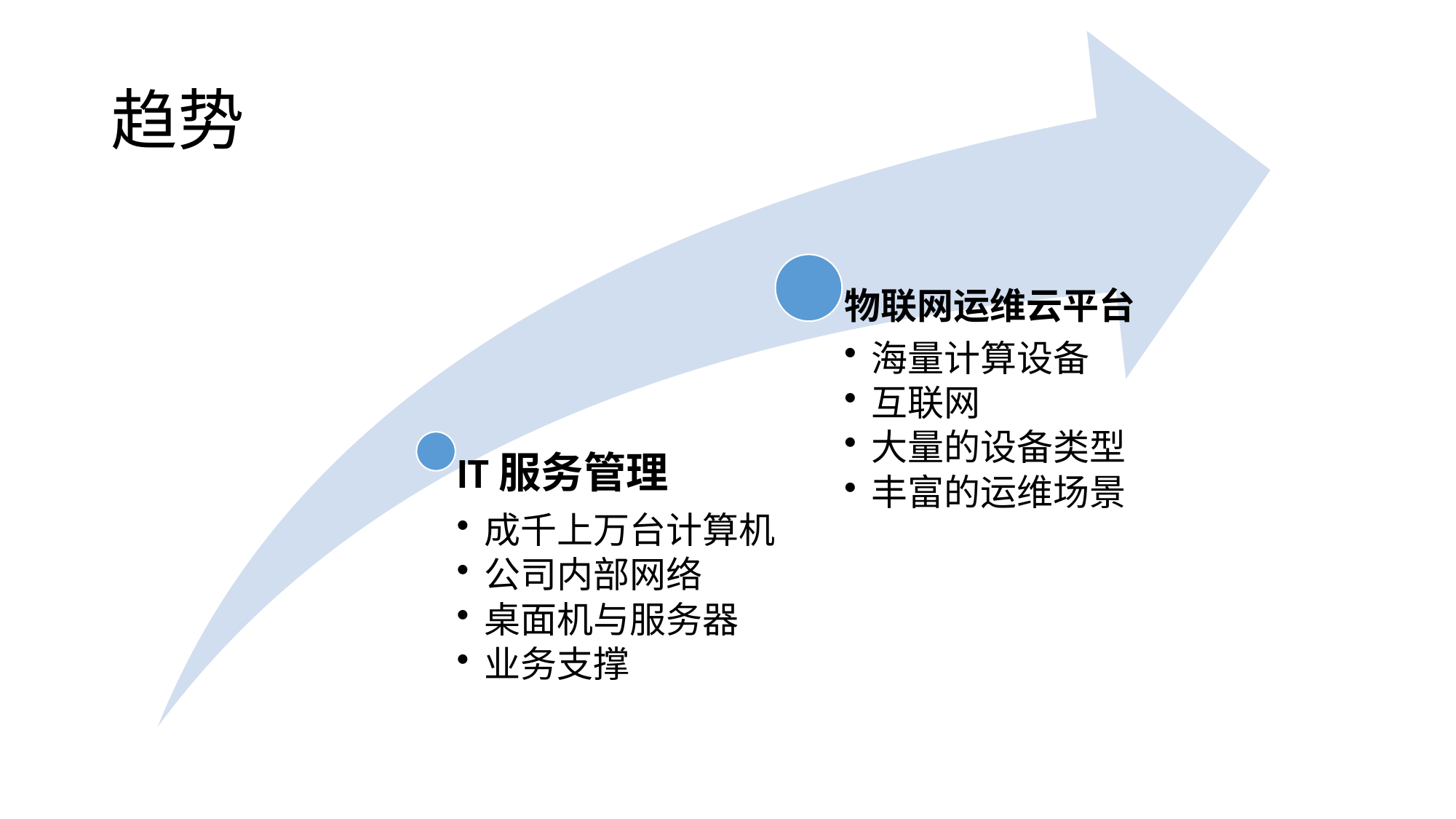

IT服务管理
成千上万台计算机
公司内部网络
桌面机与服务器
业务支撑
物联网运维云平台
海量计算设备
互联网
大量的设备类型
丰富的运维场景
# 趋势